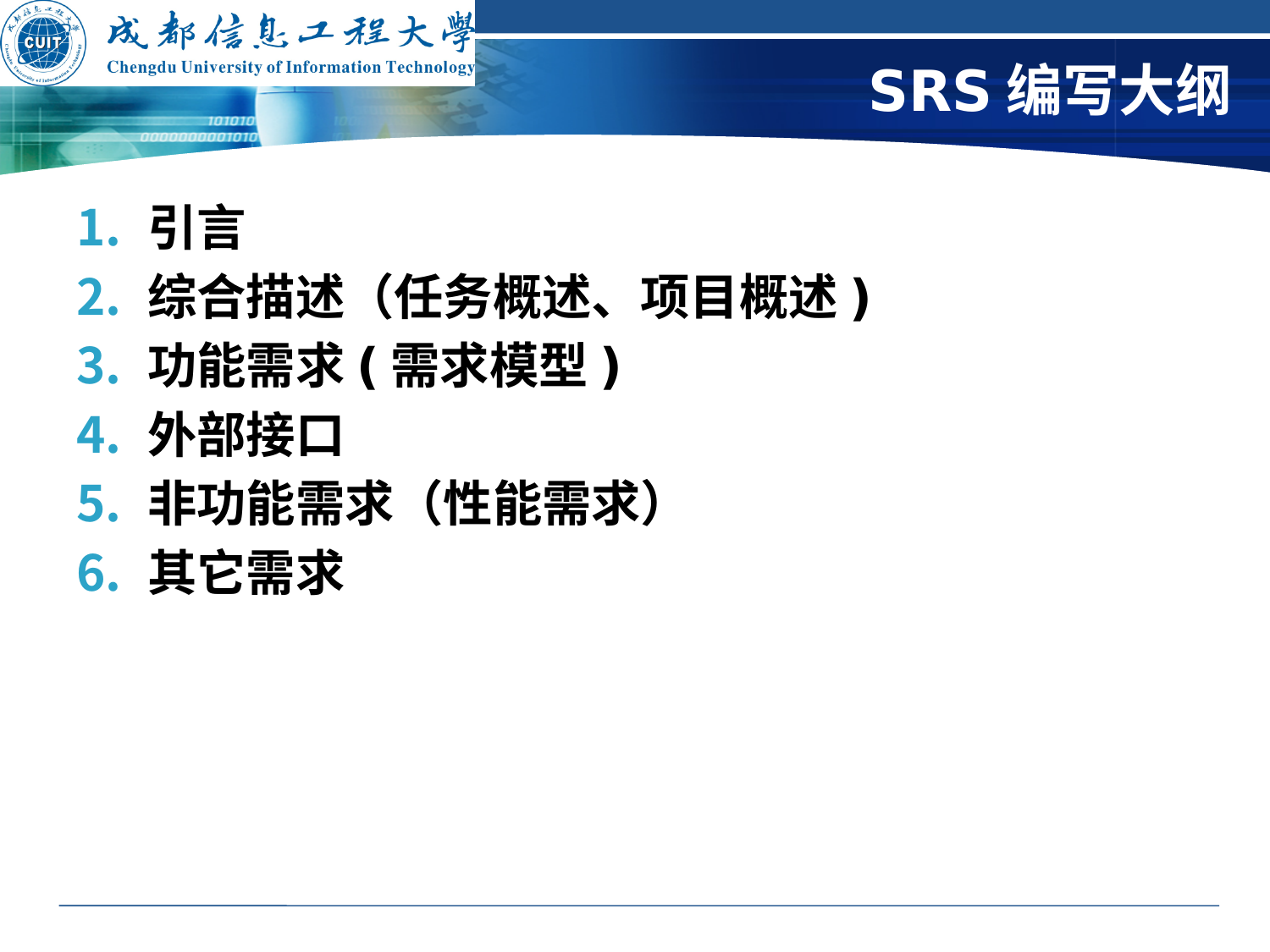

# SRS编写大纲
引言
综合描述（任务概述、项目概述)
功能需求(需求模型)
外部接口
非功能需求（性能需求）
其它需求